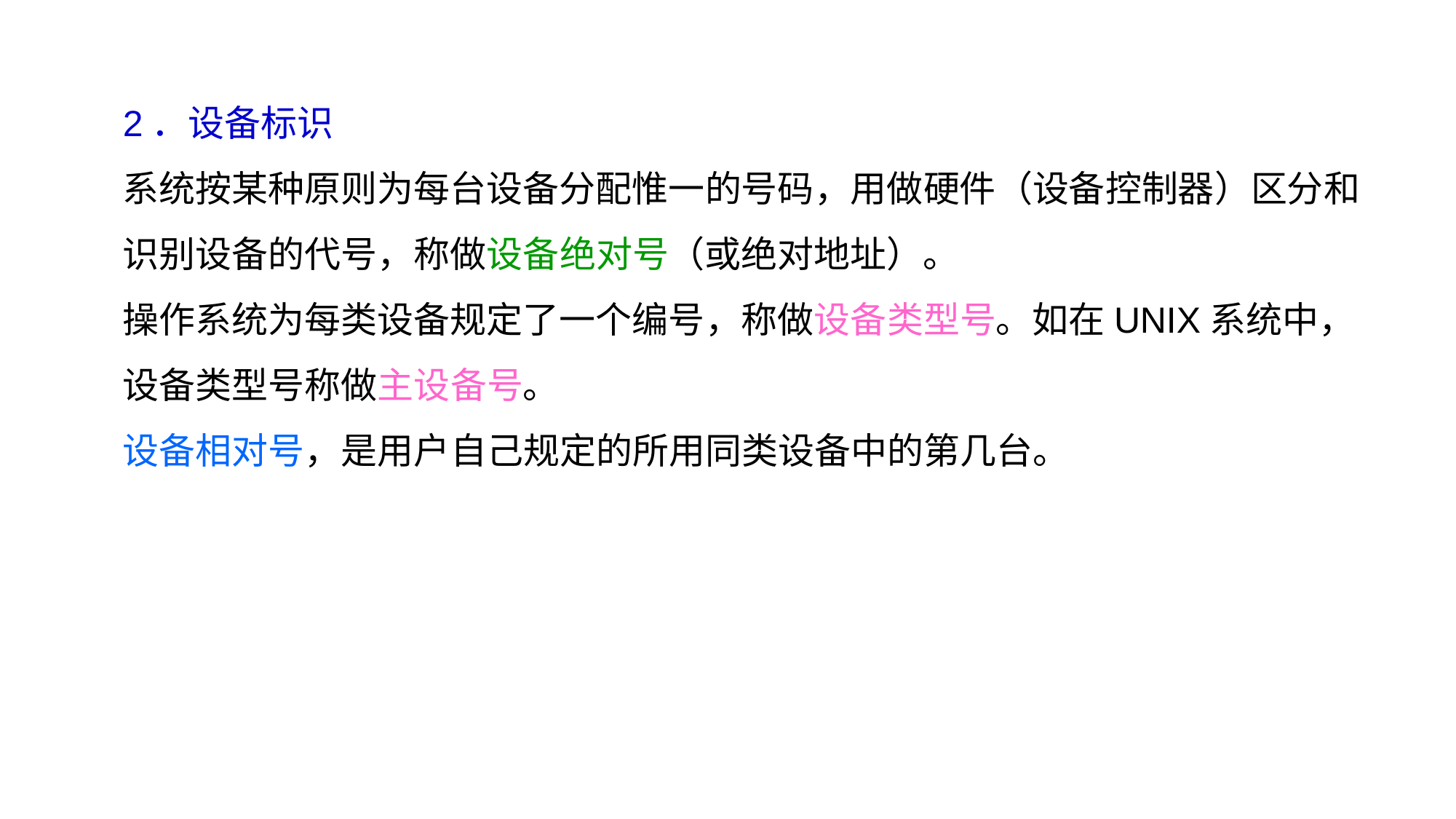

2．设备标识
系统按某种原则为每台设备分配惟一的号码，用做硬件（设备控制器）区分和识别设备的代号，称做设备绝对号（或绝对地址）。
操作系统为每类设备规定了一个编号，称做设备类型号。如在UNIX系统中，设备类型号称做主设备号。
设备相对号，是用户自己规定的所用同类设备中的第几台。